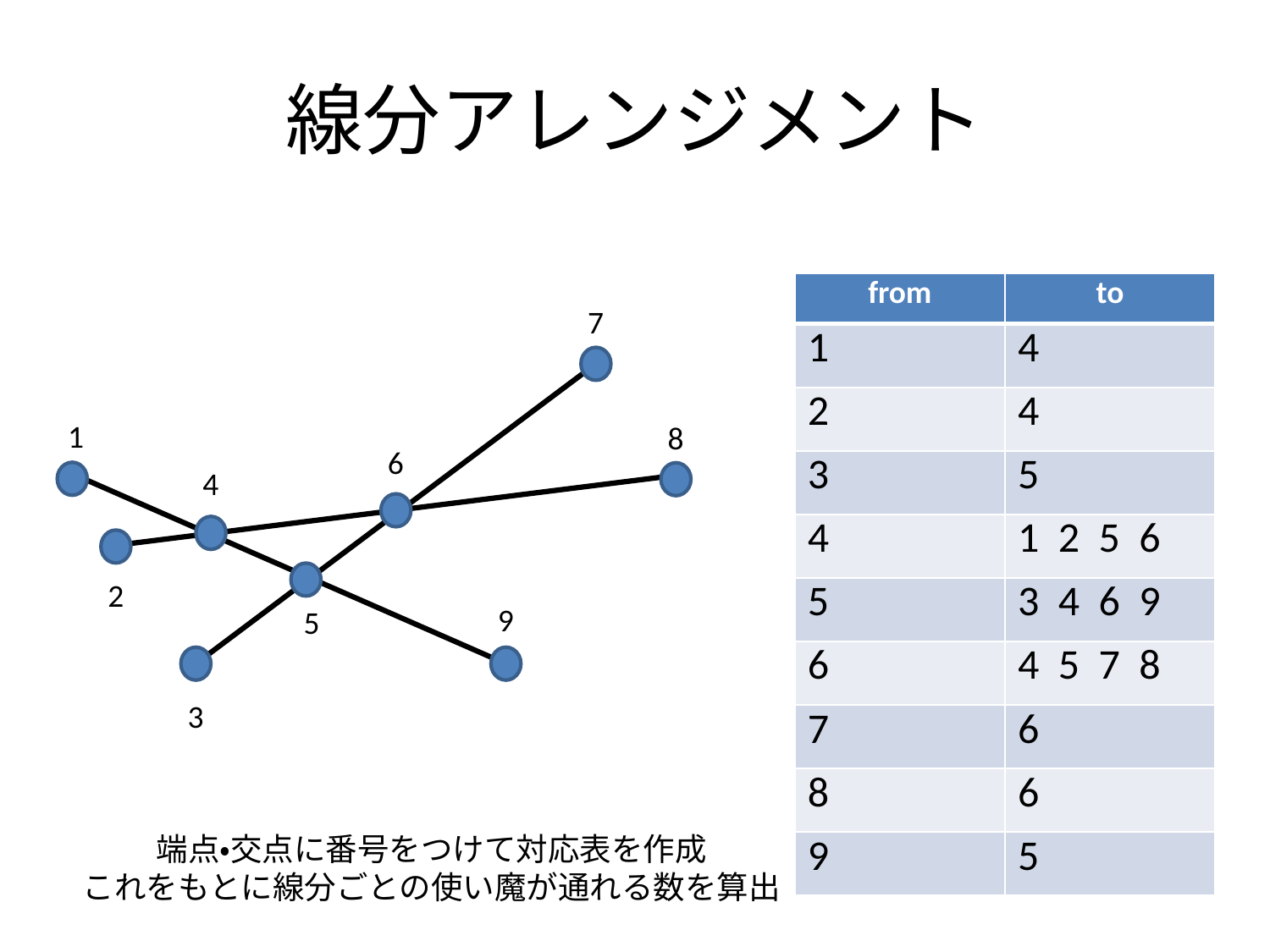

# 線分アレンジメント
| from | to |
| --- | --- |
| 1 | 4 |
| 2 | 4 |
| 3 | 5 |
| 4 | 1 2 5 6 |
| 5 | 3 4 6 9 |
| 6 | 4 5 7 8 |
| 7 | 6 |
| 8 | 6 |
| 9 | 5 |
7

1
8
6
4

2
9
5

3
端点・交点に番号をつけて対応表を作成
これをもとに線分ごとの使い魔が通れる数を算出